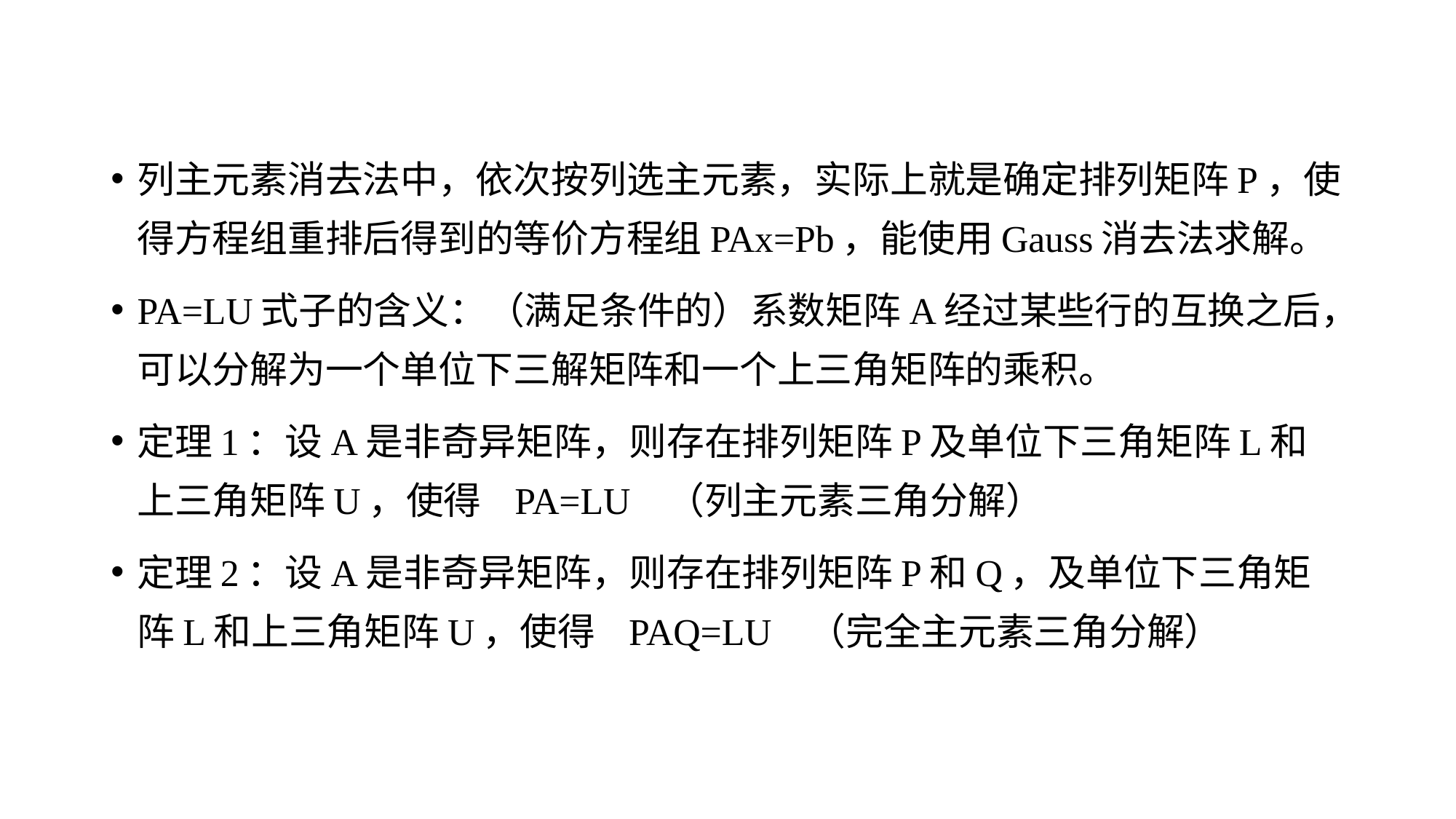

#
列主元素消去法中，依次按列选主元素，实际上就是确定排列矩阵P，使得方程组重排后得到的等价方程组PAx=Pb，能使用Gauss消去法求解。
PA=LU式子的含义：（满足条件的）系数矩阵A经过某些行的互换之后，可以分解为一个单位下三解矩阵和一个上三角矩阵的乘积。
定理1：设A是非奇异矩阵，则存在排列矩阵P及单位下三角矩阵L和上三角矩阵U，使得   PA=LU   （列主元素三角分解）
定理2：设A是非奇异矩阵，则存在排列矩阵P和Q，及单位下三角矩阵L和上三角矩阵U，使得   PAQ=LU   （完全主元素三角分解）